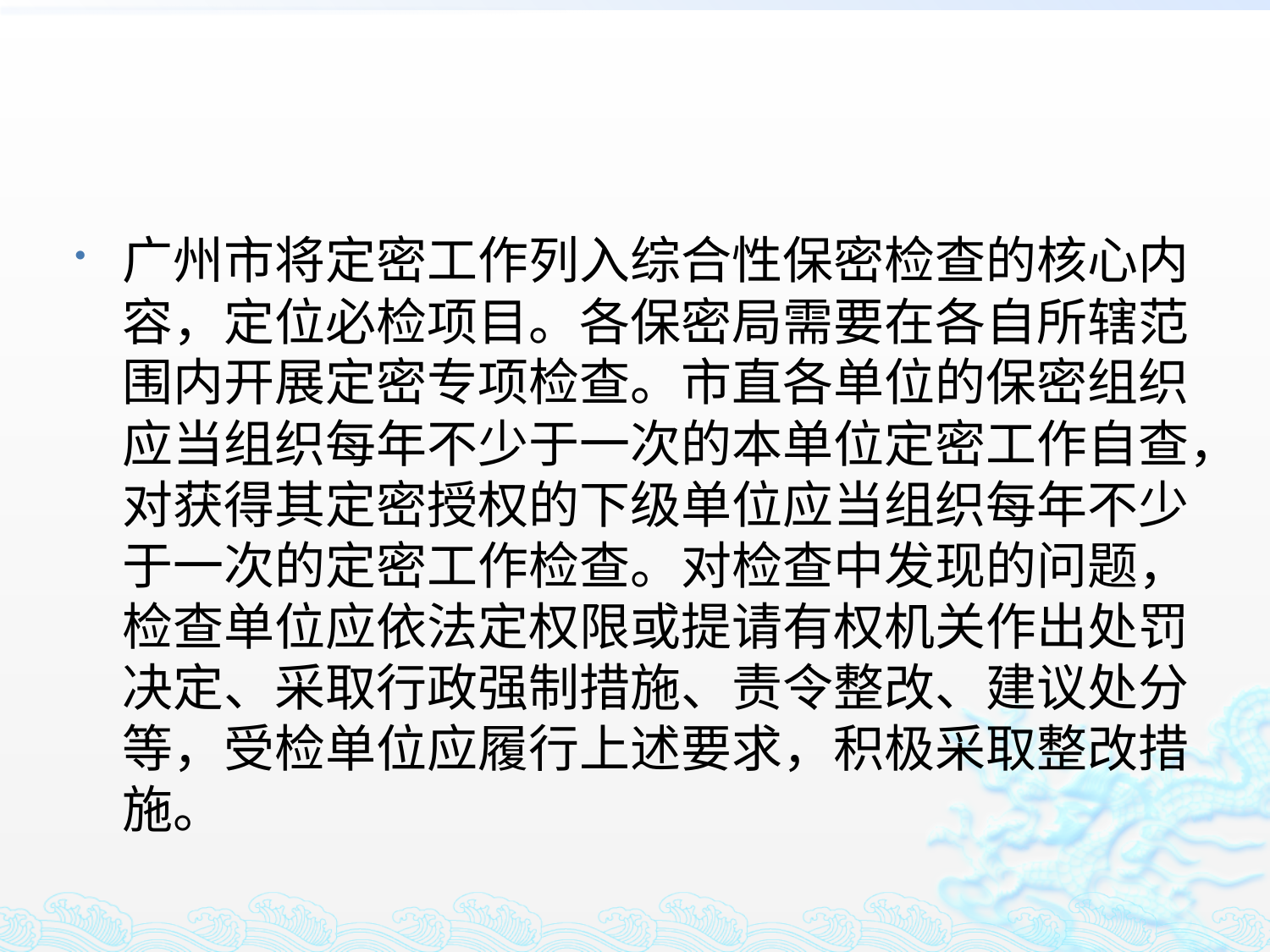

#
广州市将定密工作列入综合性保密检查的核心内容，定位必检项目。各保密局需要在各自所辖范围内开展定密专项检查。市直各单位的保密组织应当组织每年不少于一次的本单位定密工作自查，对获得其定密授权的下级单位应当组织每年不少于一次的定密工作检查。对检查中发现的问题，检查单位应依法定权限或提请有权机关作出处罚决定、采取行政强制措施、责令整改、建议处分等，受检单位应履行上述要求，积极采取整改措施。